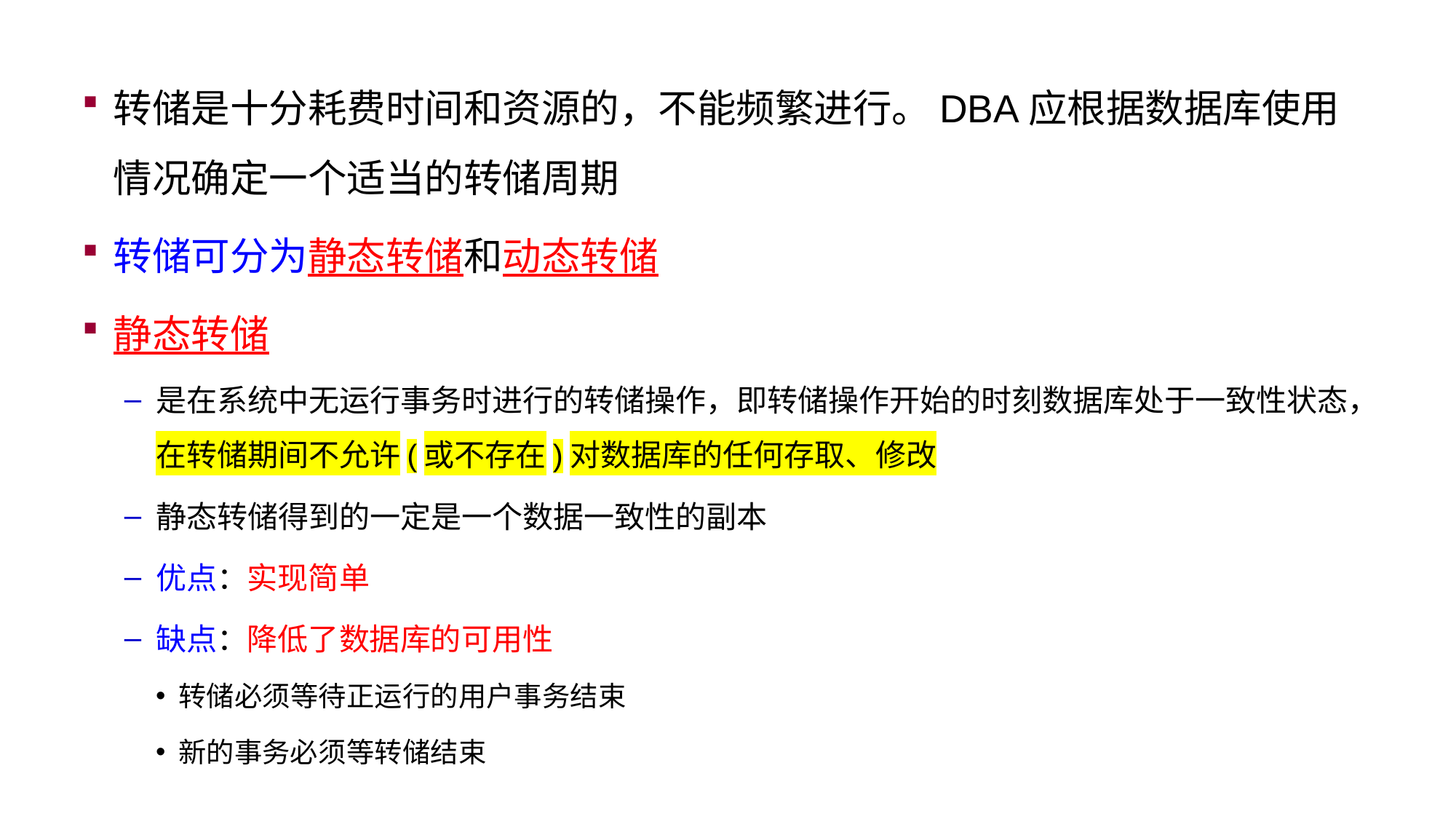

转储是十分耗费时间和资源的，不能频繁进行。DBA应根据数据库使用情况确定一个适当的转储周期
转储可分为静态转储和动态转储
静态转储
是在系统中无运行事务时进行的转储操作，即转储操作开始的时刻数据库处于一致性状态，在转储期间不允许(或不存在)对数据库的任何存取、修改
静态转储得到的一定是一个数据一致性的副本
优点：实现简单
缺点：降低了数据库的可用性
转储必须等待正运行的用户事务结束
新的事务必须等转储结束
25